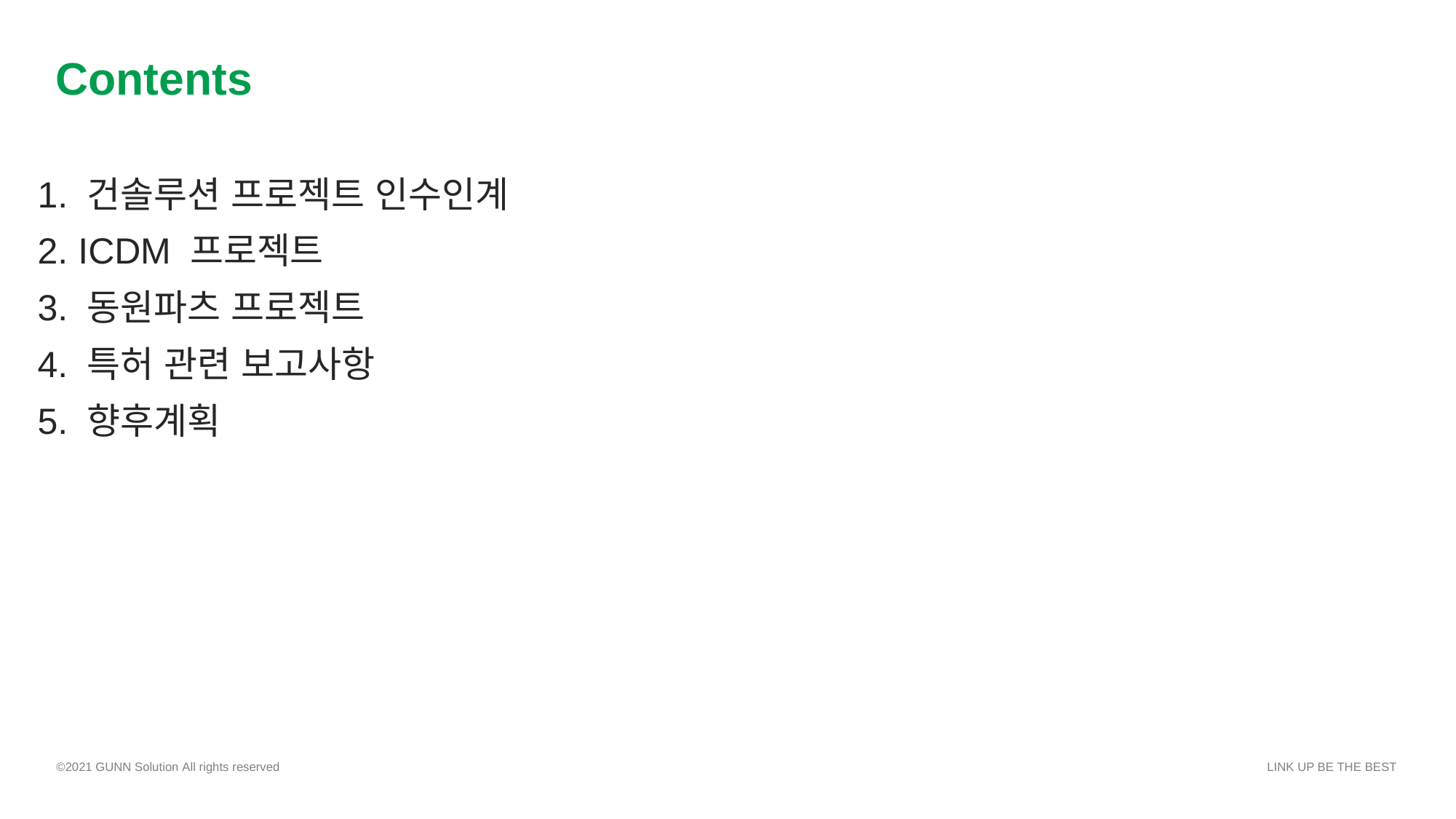

Contents
1. 건솔루션 프로젝트 인수인계
2. ICDM 프로젝트
3. 동원파츠 프로젝트
4. 특허 관련 보고사항
5. 향후계획